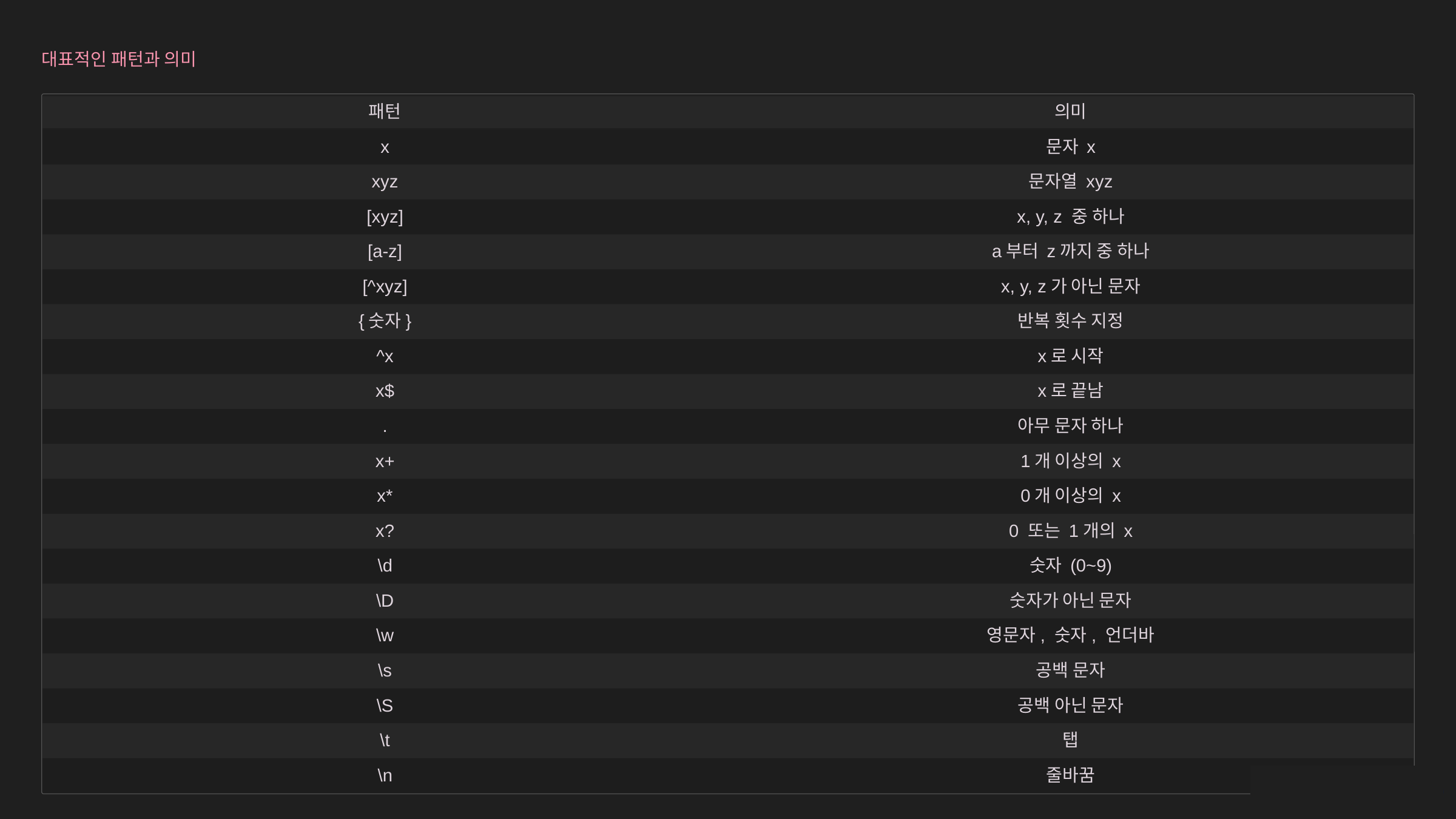

대표적인 패턴과 의미

패턴
의미

x
문자 x

xyz
문자열 xyz

[xyz]
x, y, z 중 하나

[a-z]
a부터 z까지 중 하나

[^xyz]
x, y, z가 아닌 문자

{숫자}
반복 횟수 지정

^x
x로 시작

x$
x로 끝남

.
아무 문자 하나

x+
1개 이상의 x

x*
0개 이상의 x

x?
0 또는 1개의 x

\d
숫자 (0~9)

\D
숫자가 아닌 문자

\w
영문자, 숫자, 언더바

\s
공백 문자

\S
공백 아닌 문자

\t
탭

\n
줄바꿈